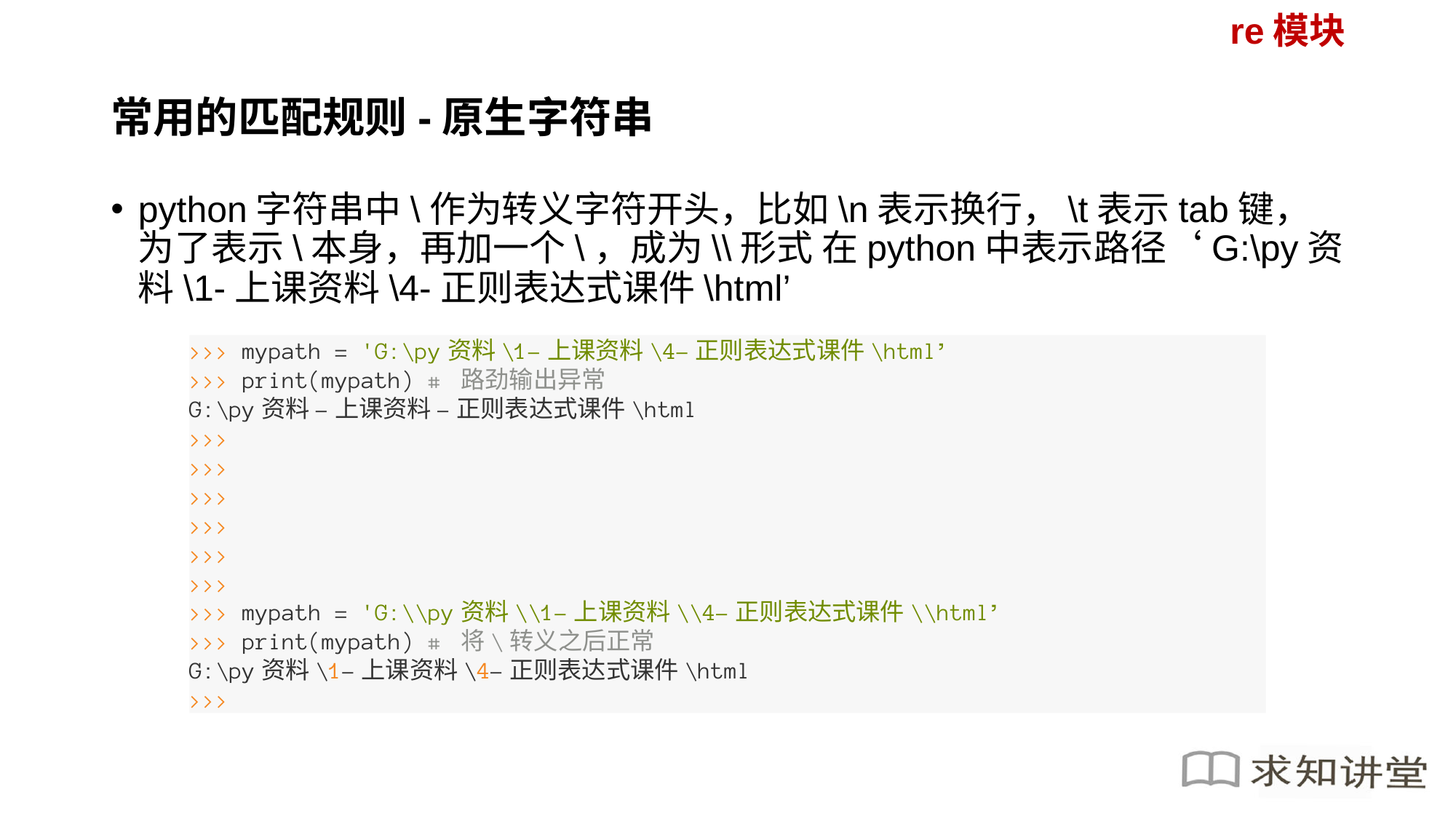

re模块
# 常用的匹配规则-原生字符串
python字符串中\作为转义字符开头，比如\n表示换行，\t表示tab键，为了表示\本身，再加一个\，成为\\形式 在python中表示路径‘G:\py资料\1-上课资料\4-正则表达式课件\html’

>>> mypath = 'G:\py资料\1-上课资料\4-正则表达式课件\html’
>>> print(mypath) # 路劲输出异常
G:\py资料-上课资料-正则表达式课件\html
>>>
>>>
>>>
>>>
>>>
>>>
>>> mypath = 'G:\\py资料\\1-上课资料\\4-正则表达式课件\\html’
>>> print(mypath) # 将\转义之后正常
G:\py资料\1-上课资料\4-正则表达式课件\html
>>>